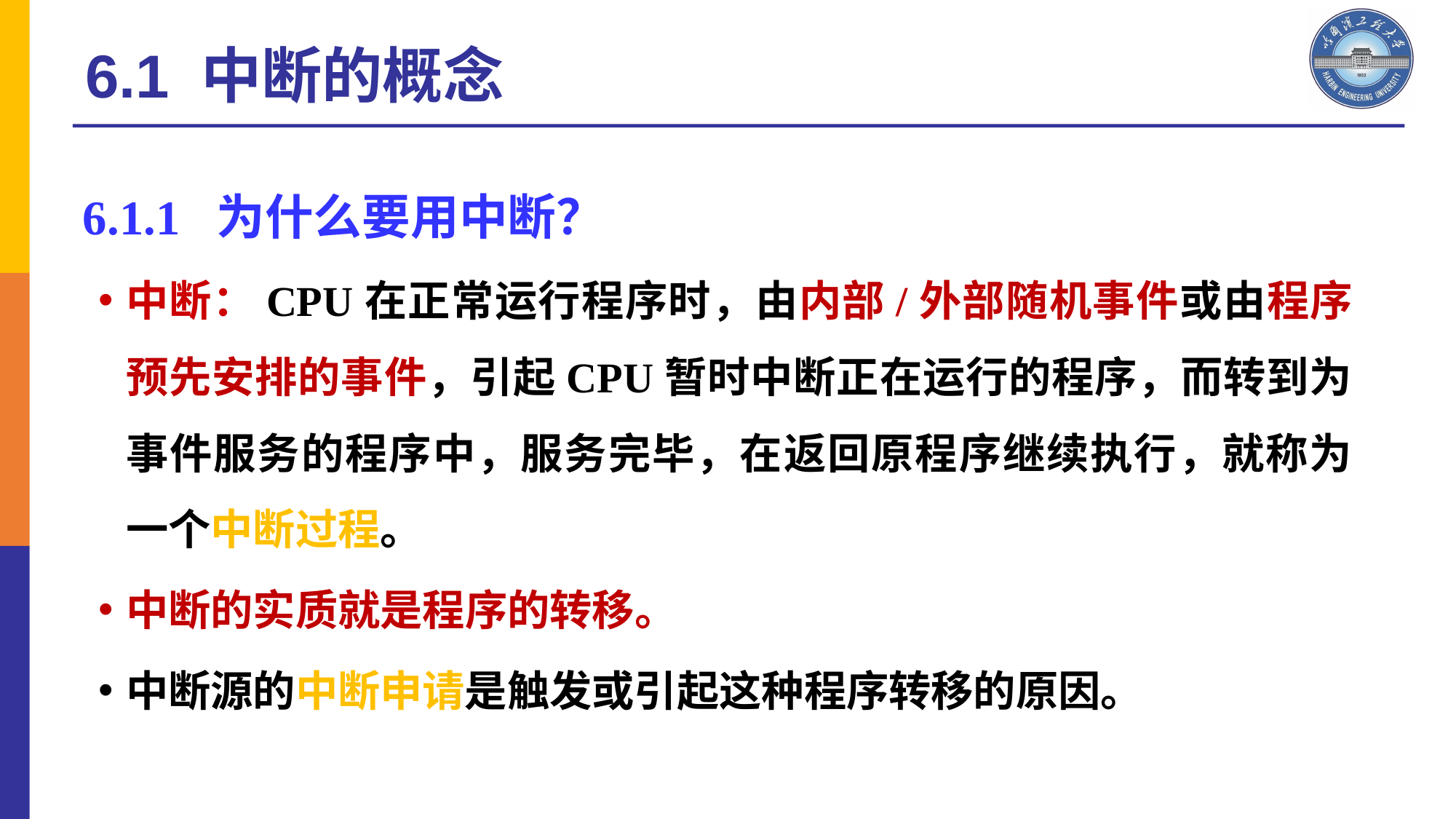

# 6.1 中断的概念
6.1.1  为什么要用中断？
中断：CPU在正常运行程序时，由内部/外部随机事件或由程序预先安排的事件，引起CPU暂时中断正在运行的程序，而转到为事件服务的程序中，服务完毕，在返回原程序继续执行，就称为一个中断过程。
中断的实质就是程序的转移。
中断源的中断申请是触发或引起这种程序转移的原因。